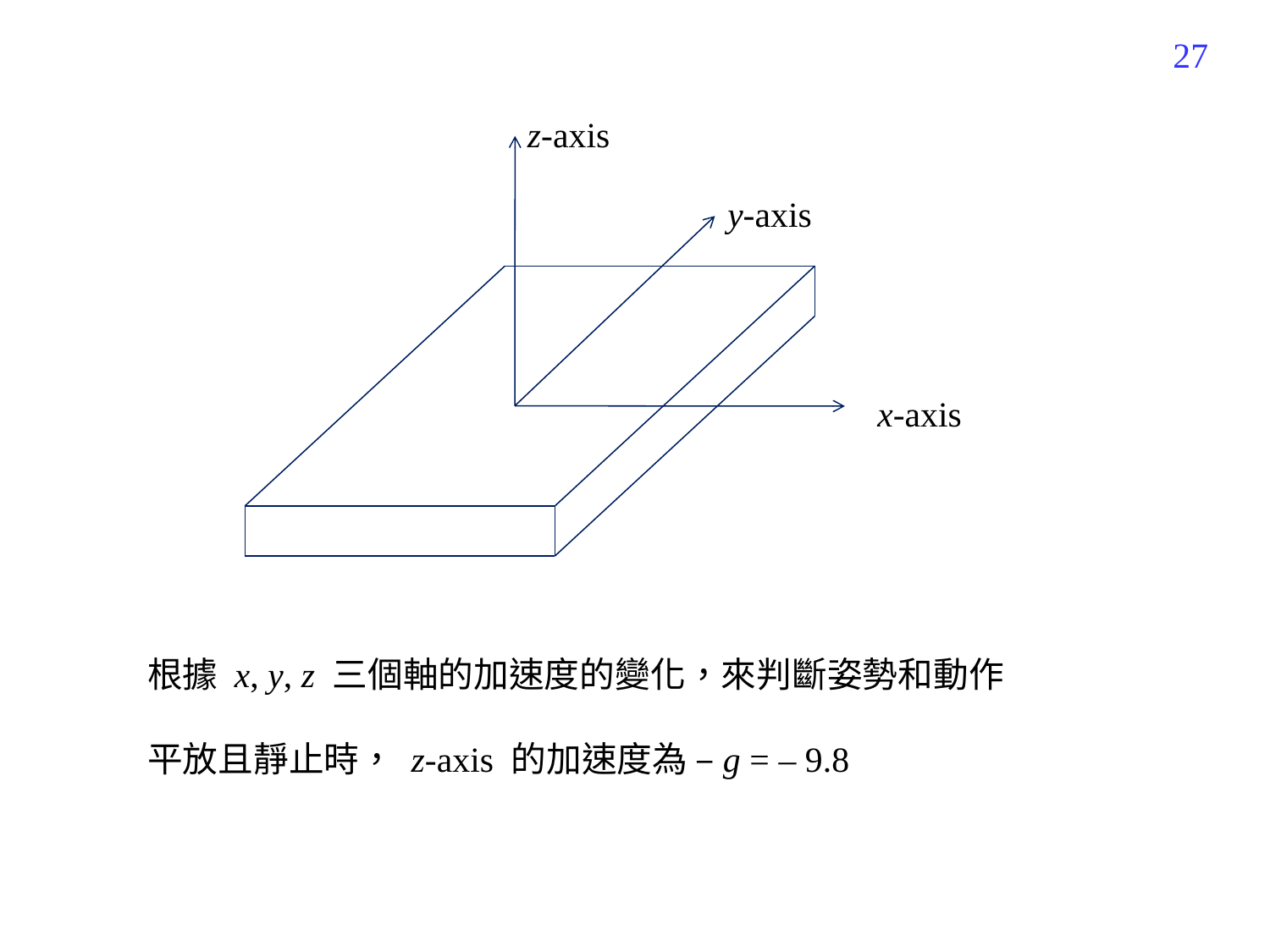

27
z-axis
y-axis
x-axis
根據 x, y, z 三個軸的加速度的變化，來判斷姿勢和動作

平放且靜止時， z-axis 的加速度為 –g = – 9.8